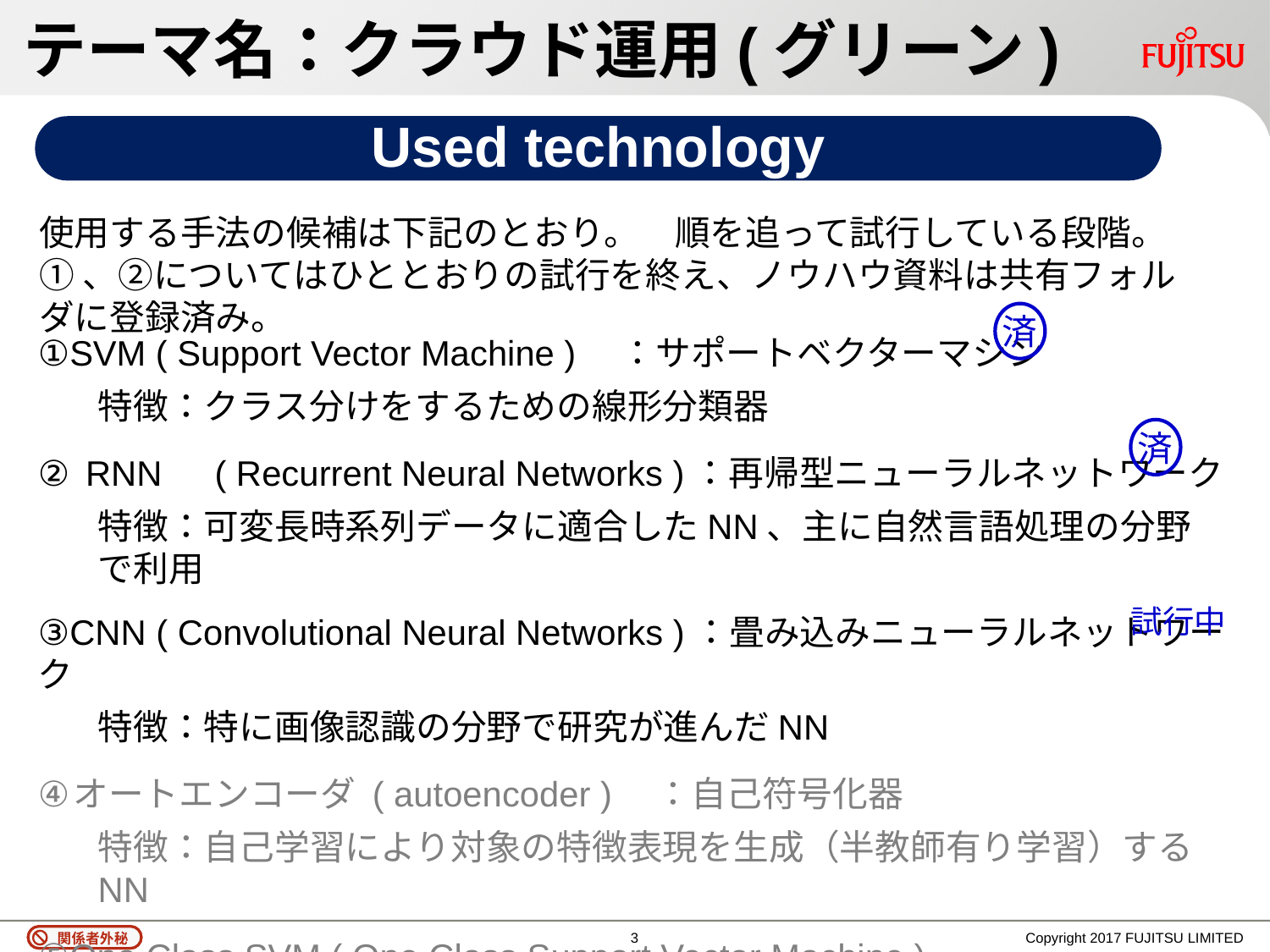

# テーマ名：クラウド運用(グリーン)
Used technology
使用する手法の候補は下記のとおり。　順を追って試行している段階。
①、②についてはひととおりの試行を終え、ノウハウ資料は共有フォルダに登録済み。
済
SVM ( Support Vector Machine )　：サポートベクターマシン
特徴：クラス分けをするための線形分類器
RNN　( Recurrent Neural Networks )：再帰型ニューラルネットワーク
特徴：可変長時系列データに適合したNN、主に自然言語処理の分野で利用
CNN ( Convolutional Neural Networks )：畳み込みニューラルネットワーク
特徴：特に画像認識の分野で研究が進んだNN
オートエンコーダ ( autoencoder )　：自己符号化器
特徴：自己学習により対象の特徴表現を生成（半教師有り学習）するNN
One Class SVM ( One Class Support Vector Machine )
特徴：はずれ値検出器、SVMの一種だが教師無し学習
済
試行中
3
Copyright 2017 FUJITSU LIMITED